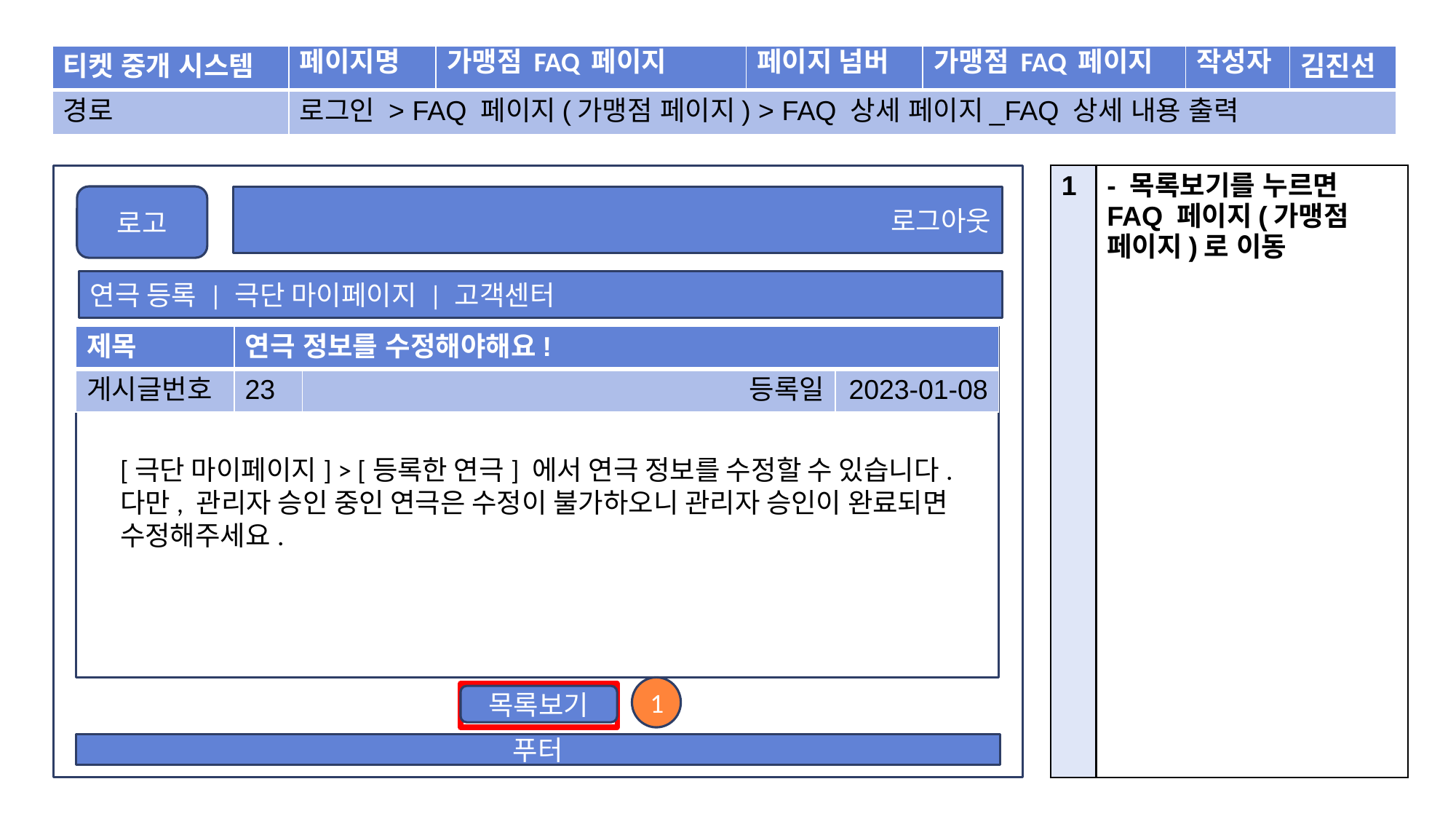

| 티켓 중개 시스템 | 페이지명 | 가맹점 FAQ 페이지 | 페이지 넘버 | 가맹점 FAQ 페이지 | 작성자 | 김진선 |
| --- | --- | --- | --- | --- | --- | --- |
| 경로 | 로그인 > FAQ 페이지(가맹점 페이지) > FAQ 상세 페이지\_FAQ 상세 내용 출력 |  |  |  |  |  |
| 1 | - 목록보기를 누르면 FAQ 페이지(가맹점 페이지)로 이동 |
| --- | --- |

로고
로그아웃
연극 등록 | 극단 마이페이지 | 고객센터

| 제목 | 연극 정보를 수정해야해요! |  |  |
| --- | --- | --- | --- |
| 게시글번호 | 23 | 등록일 | 2023-01-08 |
[극단 마이페이지] > [등록한 연극] 에서 연극 정보를 수정할 수 있습니다.
다만, 관리자 승인 중인 연극은 수정이 불가하오니 관리자 승인이 완료되면 수정해주세요.
1

목록보기
푸터